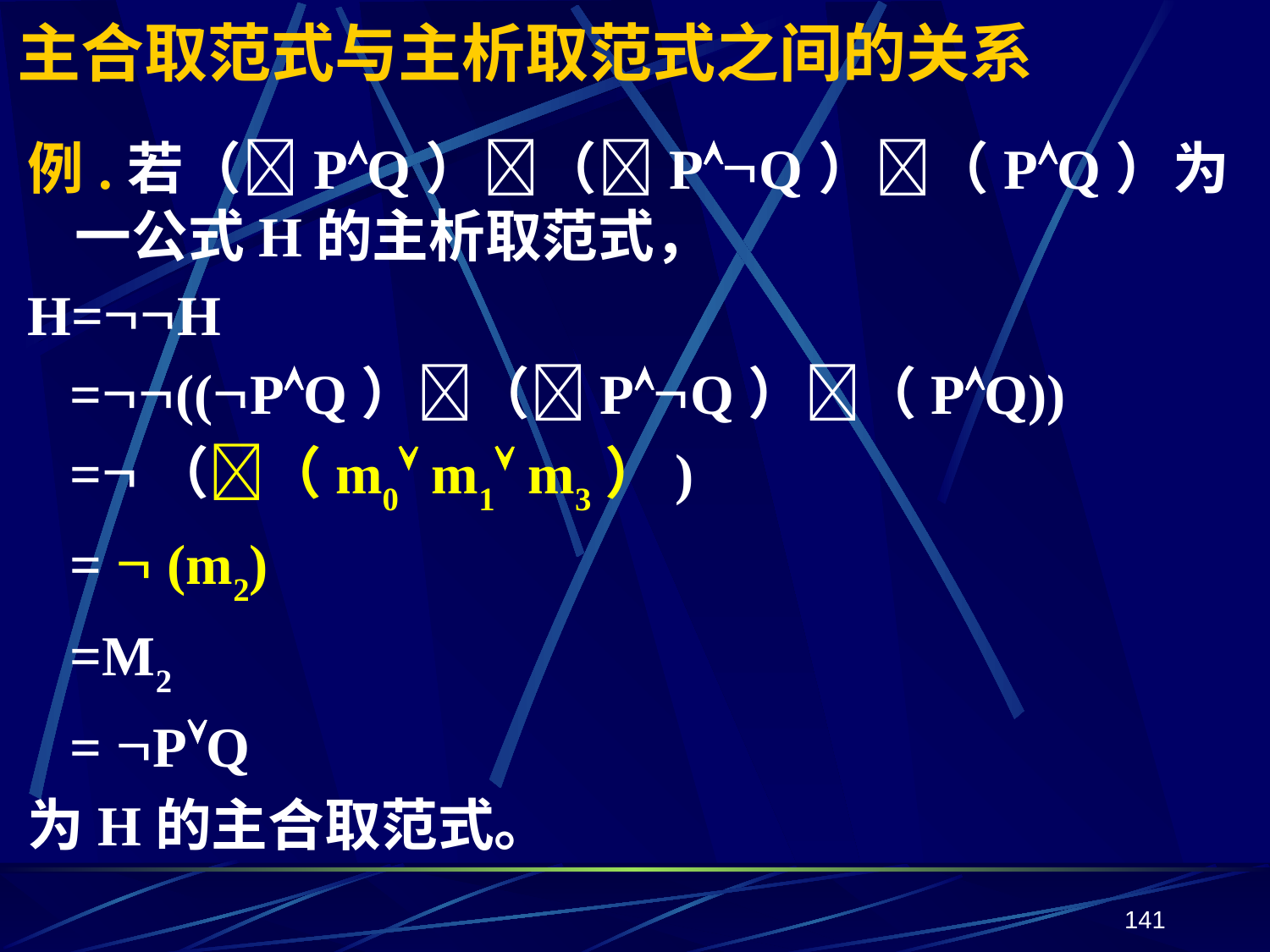

# 主合取范式与主析取范式之间的关系
例.若（¬P∧Q）∨（¬P∧¬Q）∨（P∧Q）为一公式H的主析取范式，
H=¬¬H
   =¬¬((¬P∧Q）∨（¬P∧¬Q）∨（P∧Q))
   =¬（¬（m0∨ m1∨ m3）)
   = ¬ (m2)
   =M2
   = ¬P∨Q
为H的主合取范式。

141